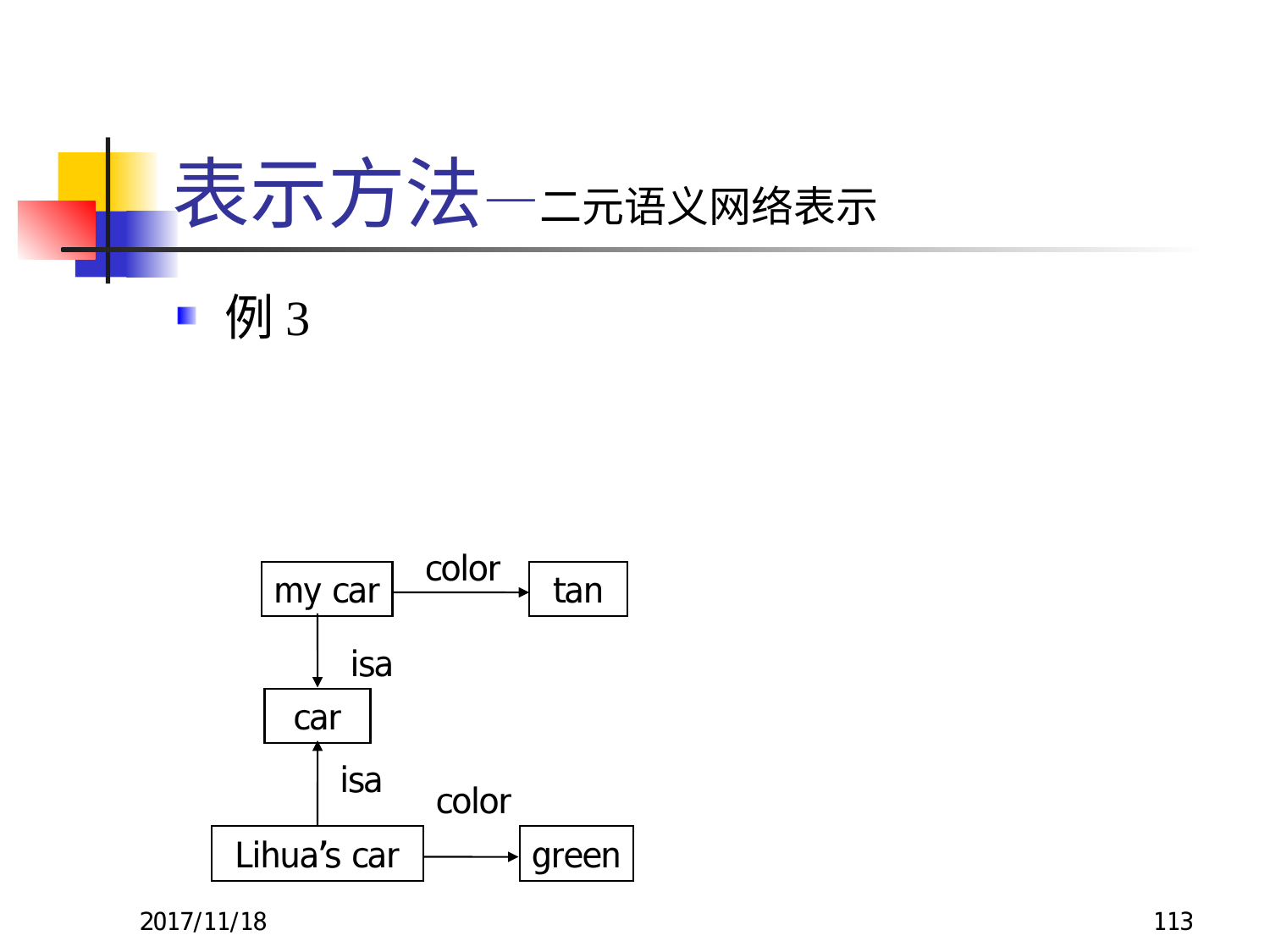

# 表示方法—二元语义网络表示
例3

color
my car
tan

isa
car

isa
color
Lihua’s car
green

2017/11/18
113